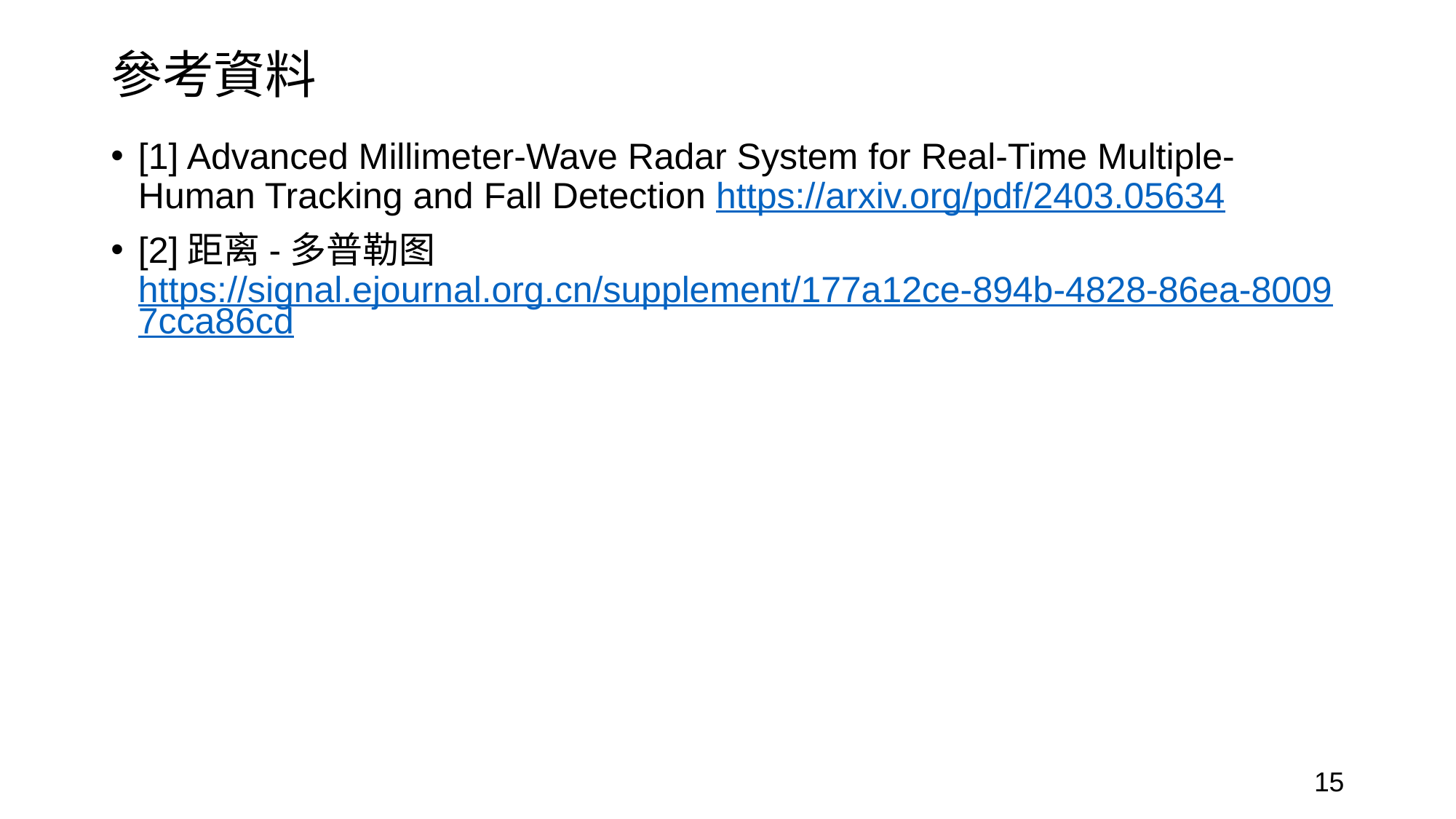

# 參考資料
[1] Advanced Millimeter-Wave Radar System for Real-Time Multiple-Human Tracking and Fall Detection https://arxiv.org/pdf/2403.05634
[2]距离-多普勒图 https://signal.ejournal.org.cn/supplement/177a12ce-894b-4828-86ea-80097cca86cd

15